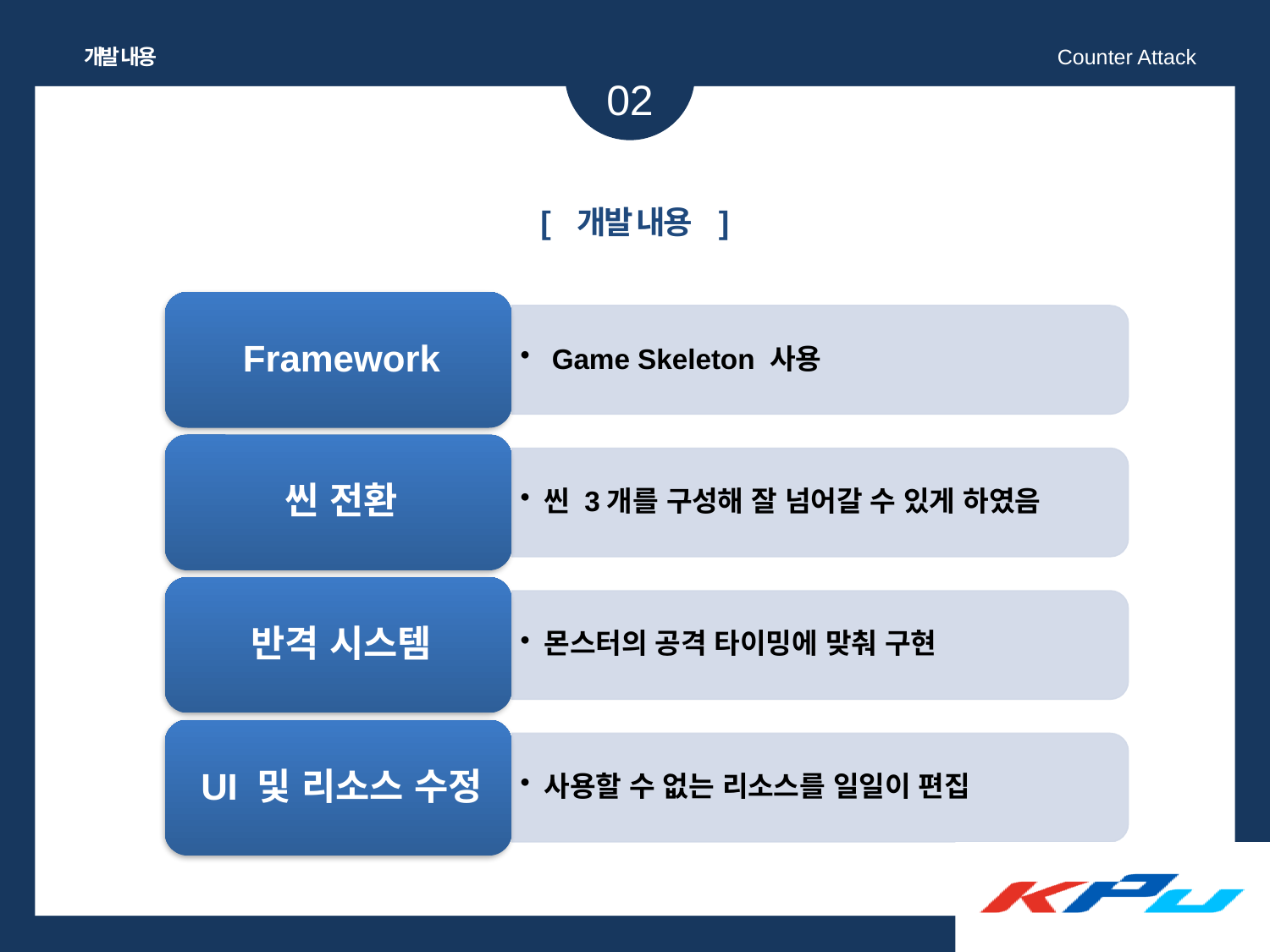

개발 내용
Counter Attack
02

[   개발 내용   ]
 Game Skeleton 사용
Framework
씬 3개를 구성해 잘 넘어갈 수 있게 하였음
씬 전환
몬스터의 공격 타이밍에 맞춰 구현
반격 시스템
사용할 수 없는 리소스를 일일이 편집
UI 및 리소스 수정